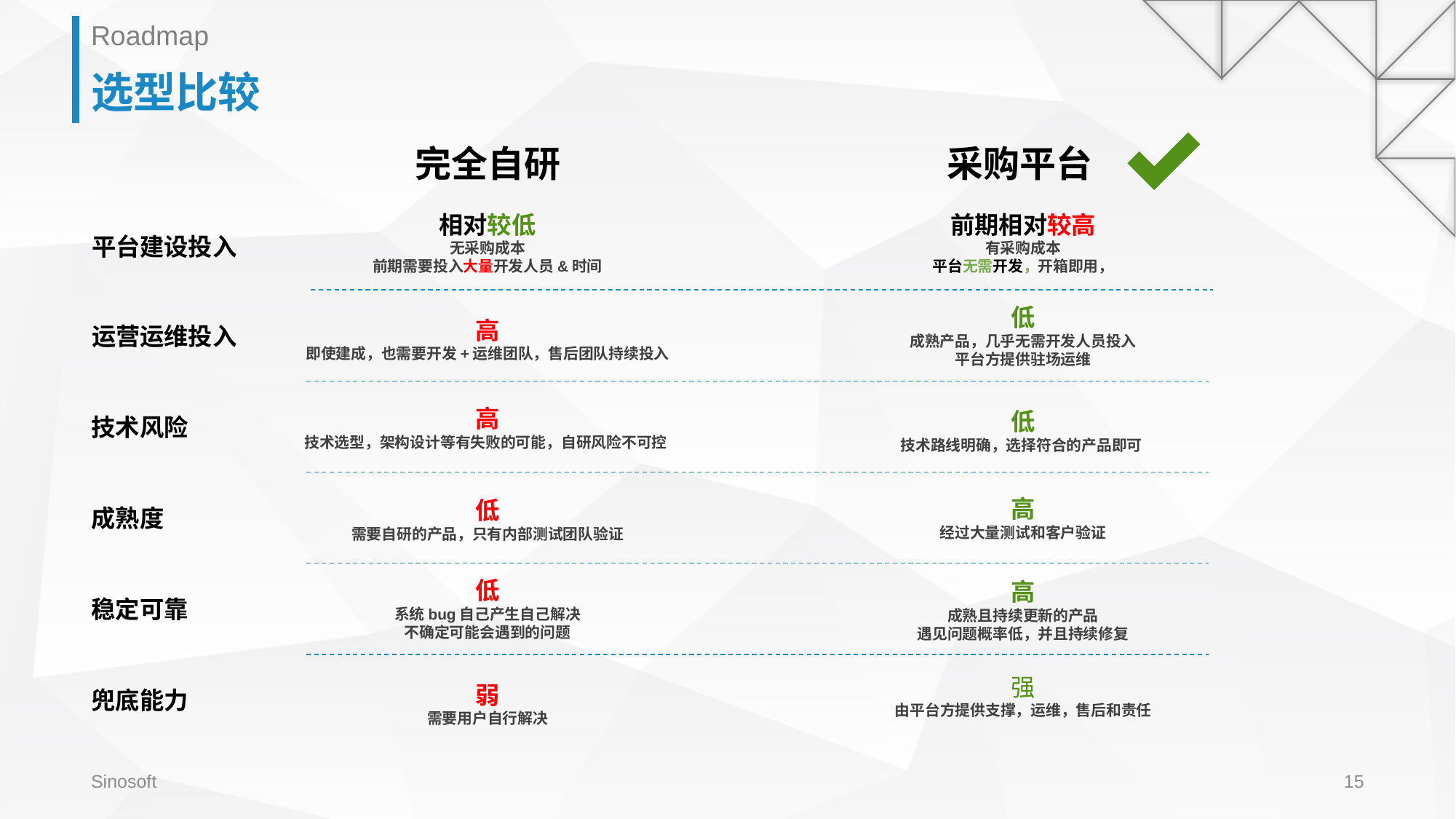

Roadmap
# 选型比较

完全自研
采购平台
相对较低
无采购成本
前期需要投入大量开发人员&时间
前期相对较高
有采购成本
平台无需开发，开箱即用，
平台建设投入
低
成熟产品，几乎无需开发人员投入
平台方提供驻场运维
高
即使建成，也需要开发+运维团队，售后团队持续投入
运营运维投入
高
技术选型，架构设计等有失败的可能，自研风险不可控
低
技术路线明确，选择符合的产品即可
技术风险
高
经过大量测试和客户验证
低
需要自研的产品，只有内部测试团队验证
成熟度
低
系统bug自己产生自己解决
不确定可能会遇到的问题
高
成熟且持续更新的产品
遇见问题概率低，并且持续修复
稳定可靠
强
由平台方提供支撑，运维，售后和责任
弱
需要用户自行解决
兜底能力
Sinosoft
15